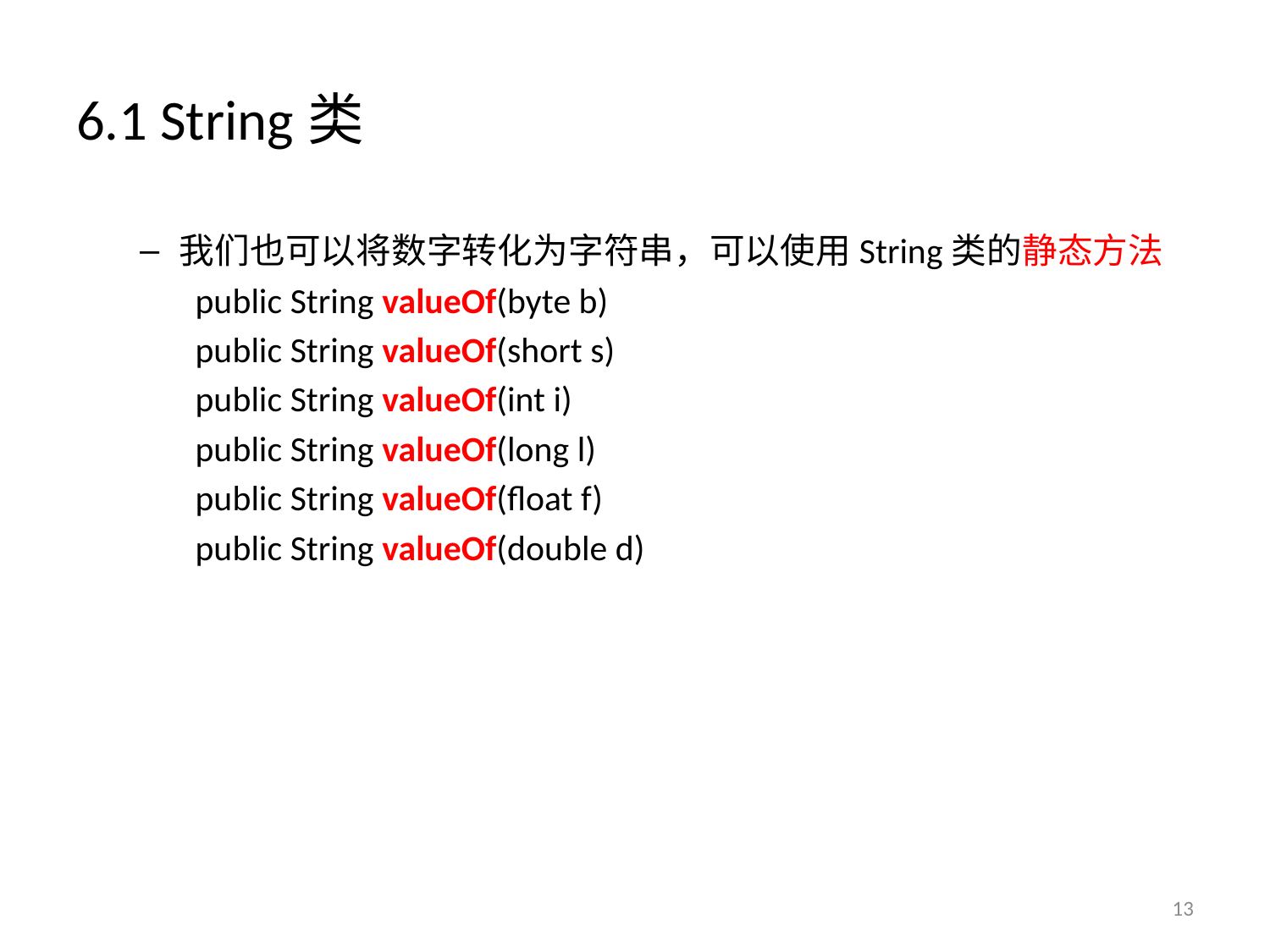

# 6.1 String类
我们也可以将数字转化为字符串，可以使用String类的静态方法
public String valueOf(byte b)
public String valueOf(short s)
public String valueOf(int i)
public String valueOf(long l)
public String valueOf(float f)
public String valueOf(double d)

13